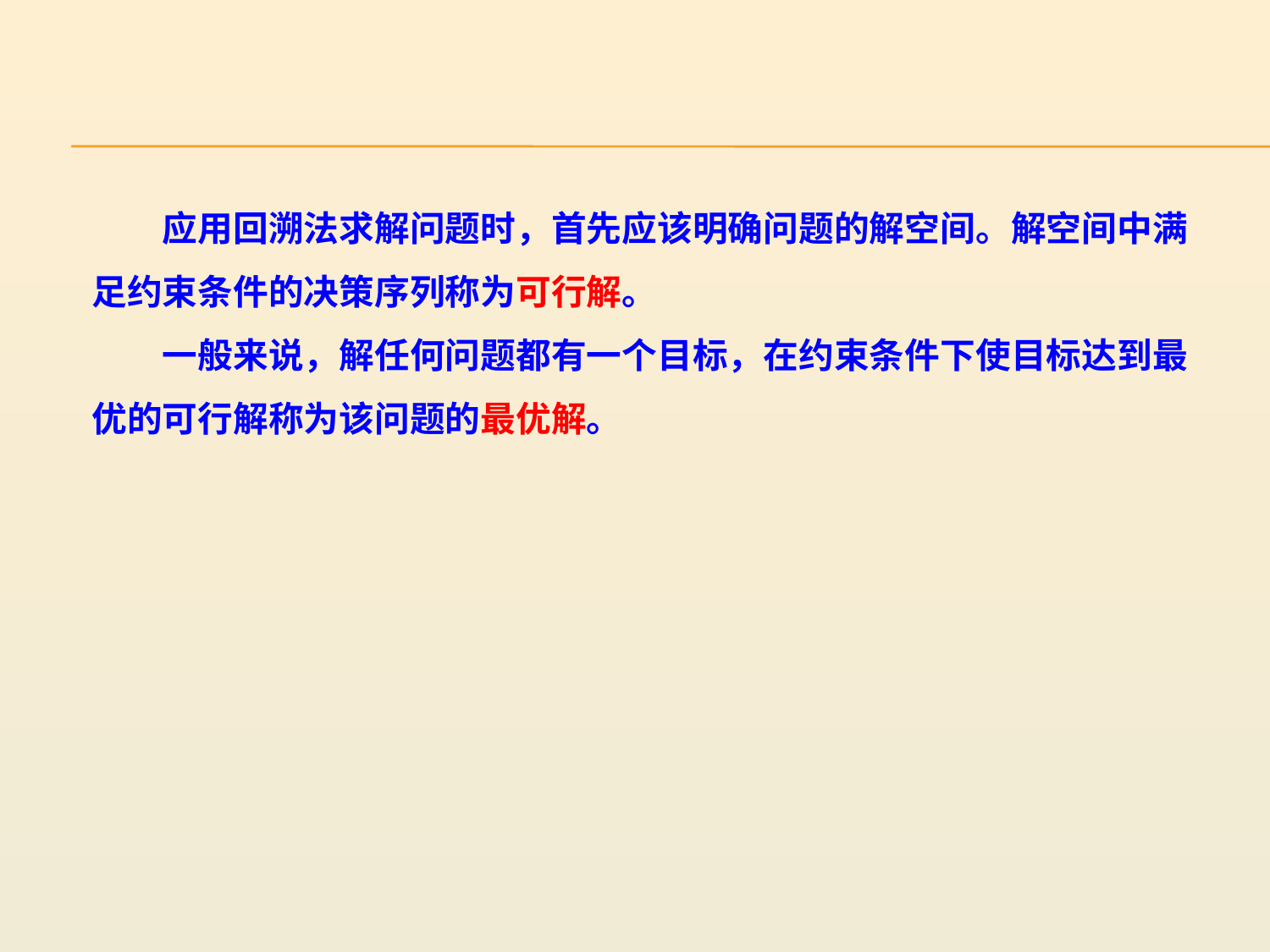

应用回溯法求解问题时，首先应该明确问题的解空间。解空间中满足约束条件的决策序列称为可行解。
　　一般来说，解任何问题都有一个目标，在约束条件下使目标达到最优的可行解称为该问题的最优解。